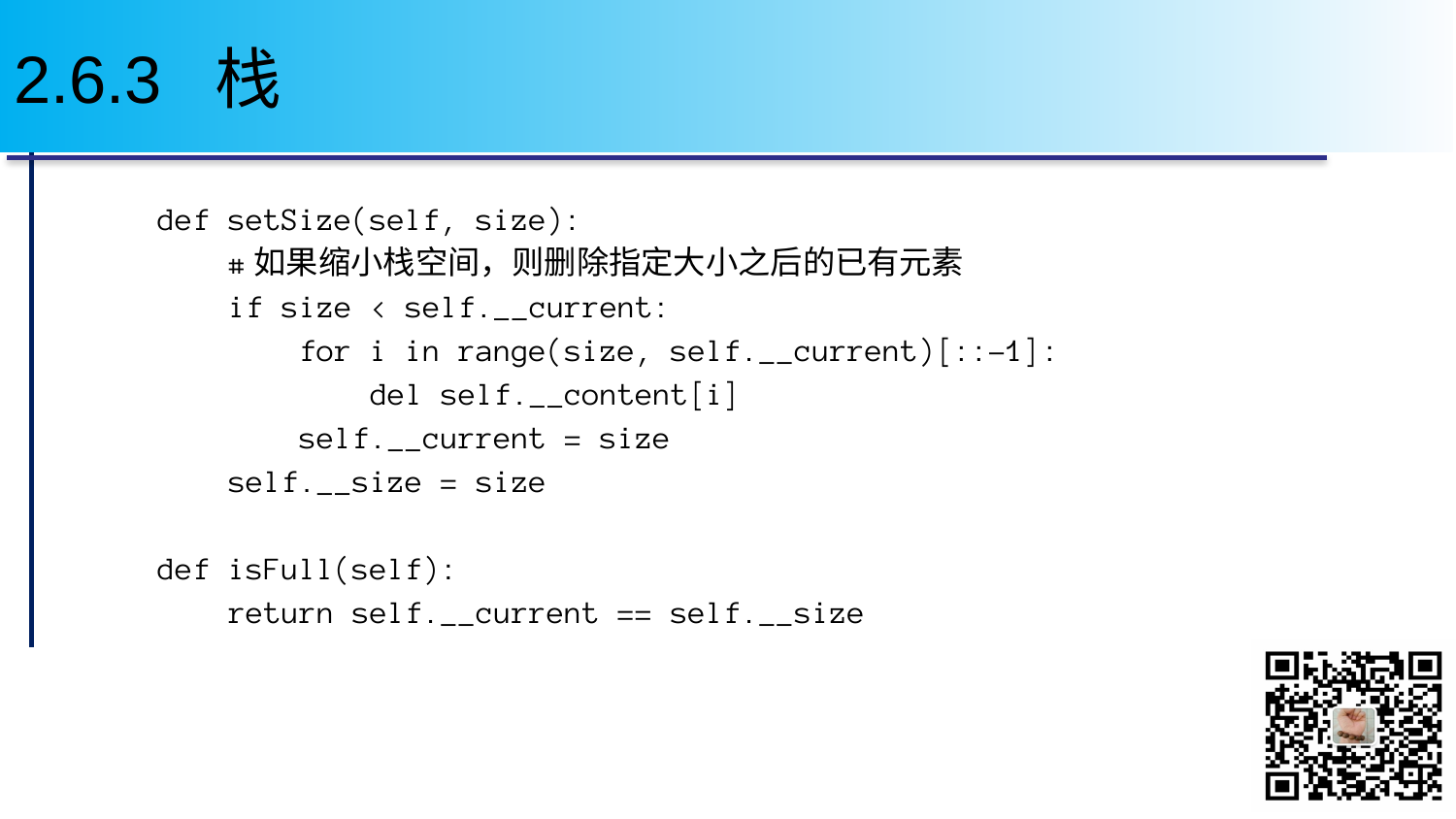

# 2.6.3  栈
    def setSize(self, size):
        #如果缩小栈空间，则删除指定大小之后的已有元素
        if size < self.__current:
            for i in range(size, self.__current)[::-1]:
                del self.__content[i]
            self.__current = size
        self.__size = size

    def isFull(self):
        return self.__current == self.__size